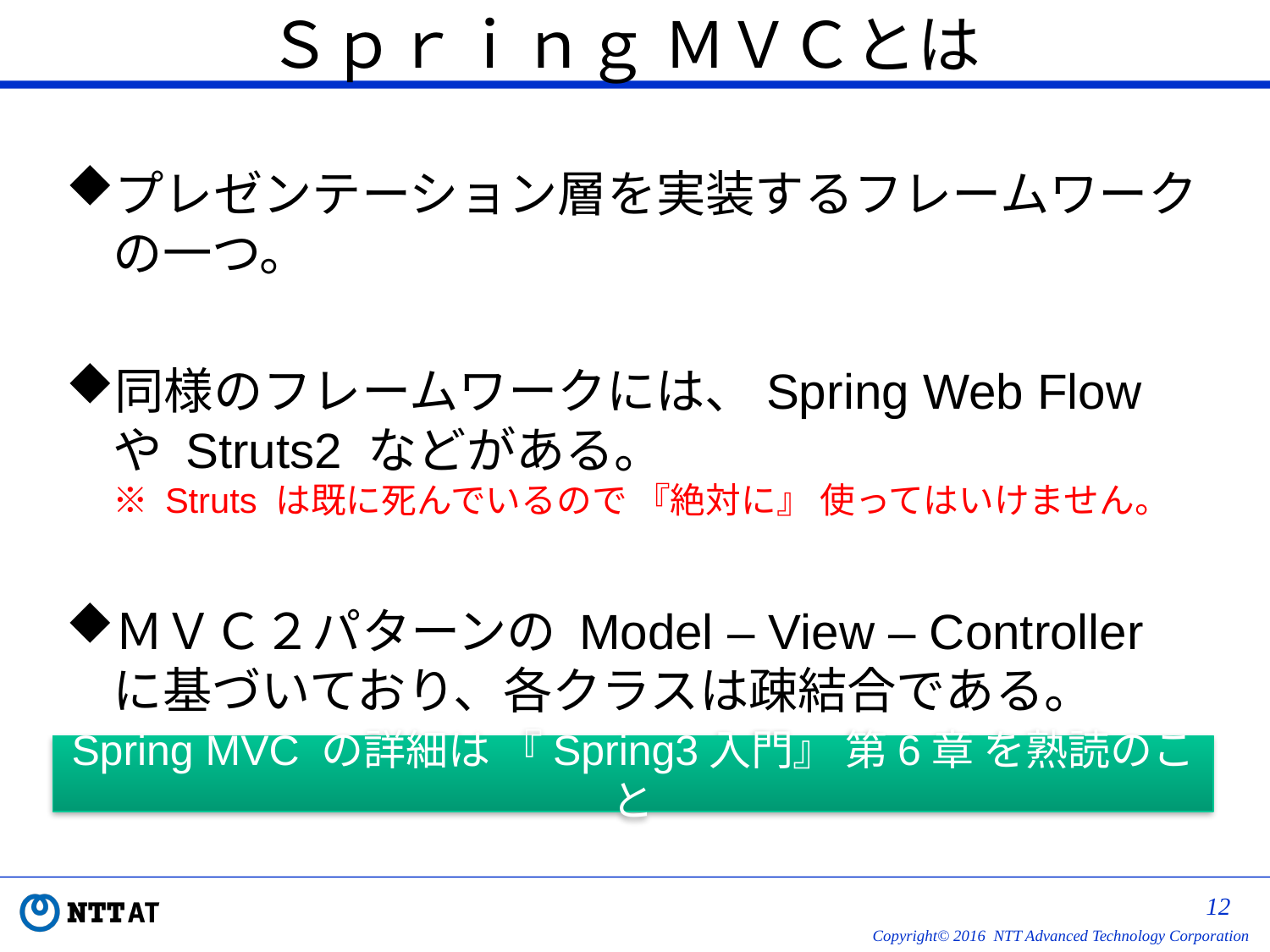

# Ｓｐｒｉｎｇ ＭＶＣとは
プレゼンテーション層を実装するフレームワークの一つ。

同様のフレームワークには、Spring Web Flow や Struts2 などがある。
※ Struts は既に死んでいるので 『絶対に』 使ってはいけません。

ＭＶＣ２パターンの Model – View – Controller に基づいており、各クラスは疎結合である。
Spring MVC の詳細は 『Spring3入門』 第6章 を熟読のこと
12